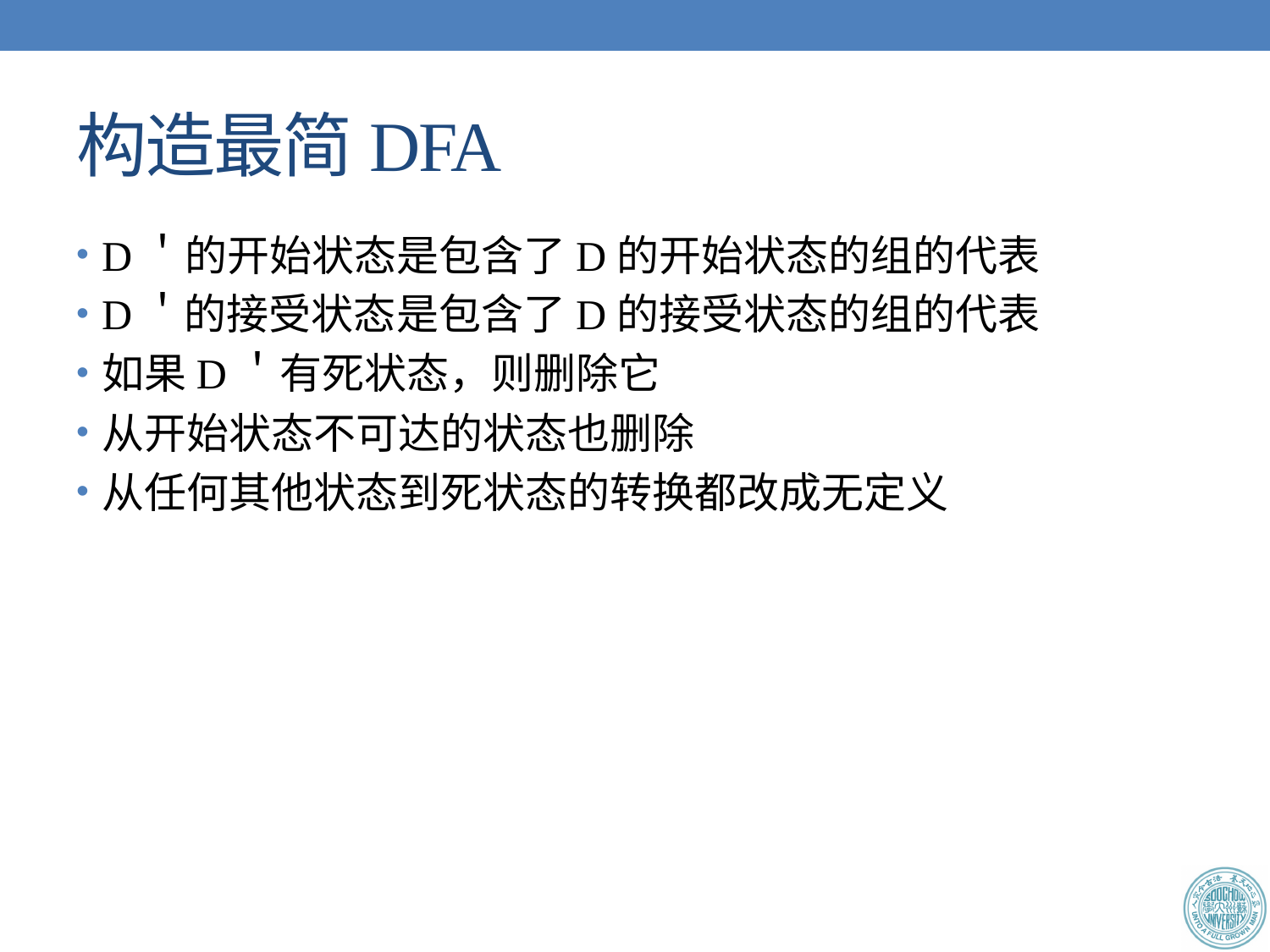

# 构造最简DFA
D＇的开始状态是包含了D的开始状态的组的代表
D＇的接受状态是包含了D的接受状态的组的代表
如果D＇有死状态，则删除它
从开始状态不可达的状态也删除
从任何其他状态到死状态的转换都改成无定义